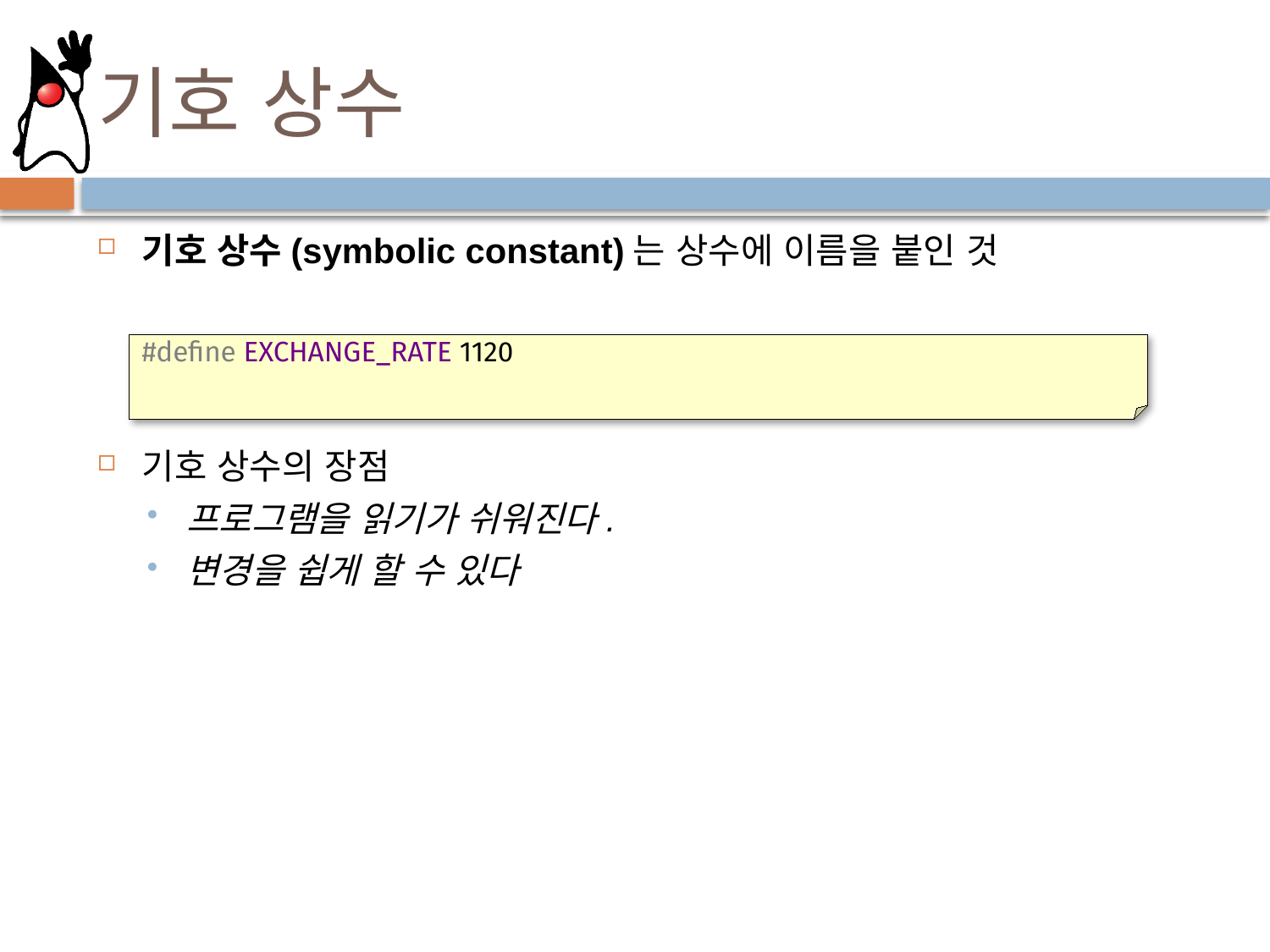

# 기호 상수
기호 상수(symbolic constant)는 상수에 이름을 붙인 것

기호 상수의 장점
프로그램을 읽기가 쉬워진다.
변경을 쉽게 할 수 있다

#define EXCHANGE_RATE 1120